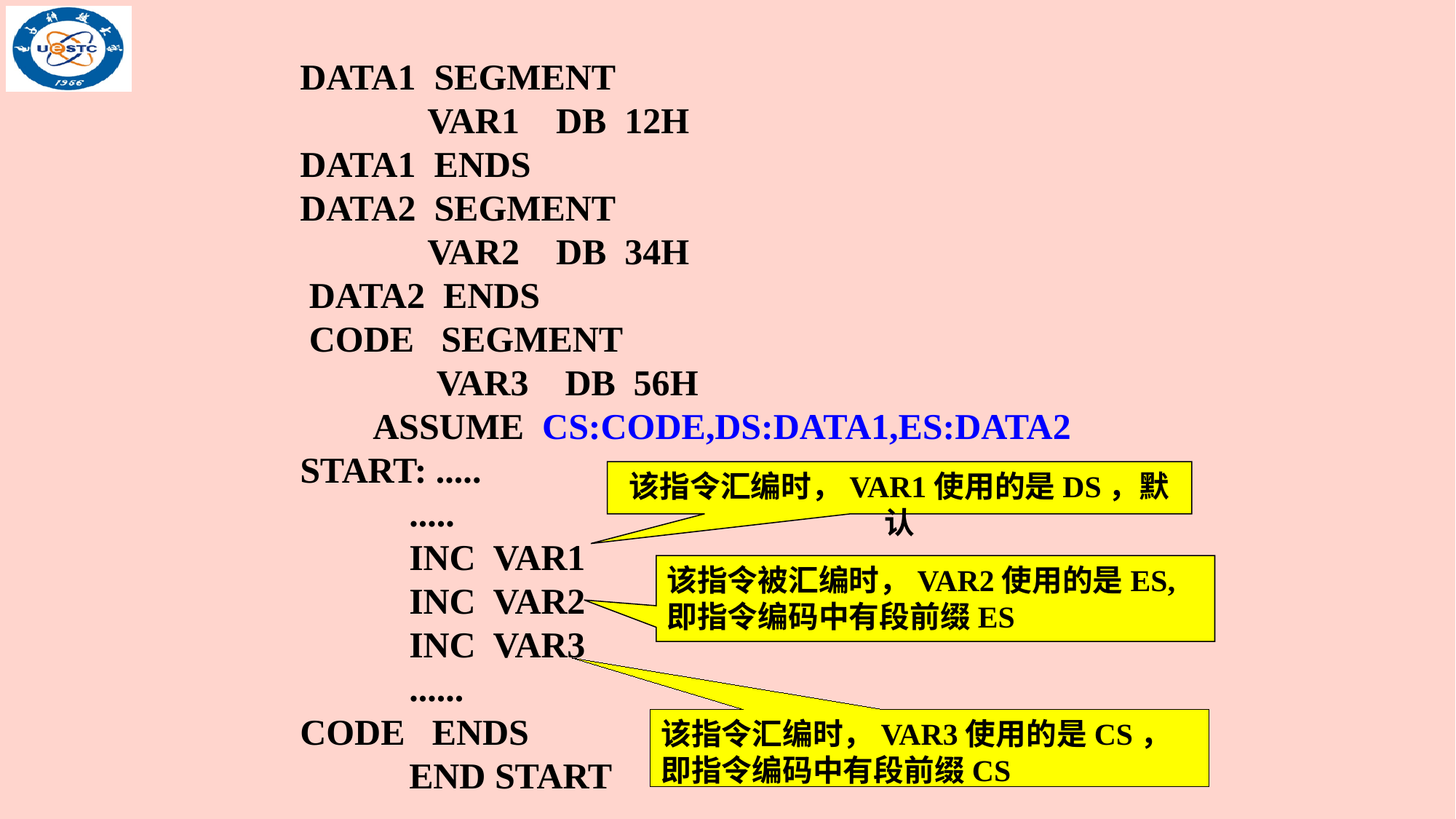

DATA1  SEGMENT
              VAR1    DB  12H
DATA1  ENDS
DATA2  SEGMENT
              VAR2    DB  34H
 DATA2  ENDS
 CODE   SEGMENT
               VAR3    DB  56H
        ASSUME  CS:CODE,DS:DATA1,ES:DATA2
START: .....
            .....
            INC  VAR1
            INC  VAR2
            INC  VAR3
            ......
CODE   ENDS
            END START
该指令汇编时，VAR1使用的是DS，默认
该指令被汇编时，VAR2使用的是ES,即指令编码中有段前缀ES
该指令汇编时，VAR3使用的是CS，即指令编码中有段前缀CS